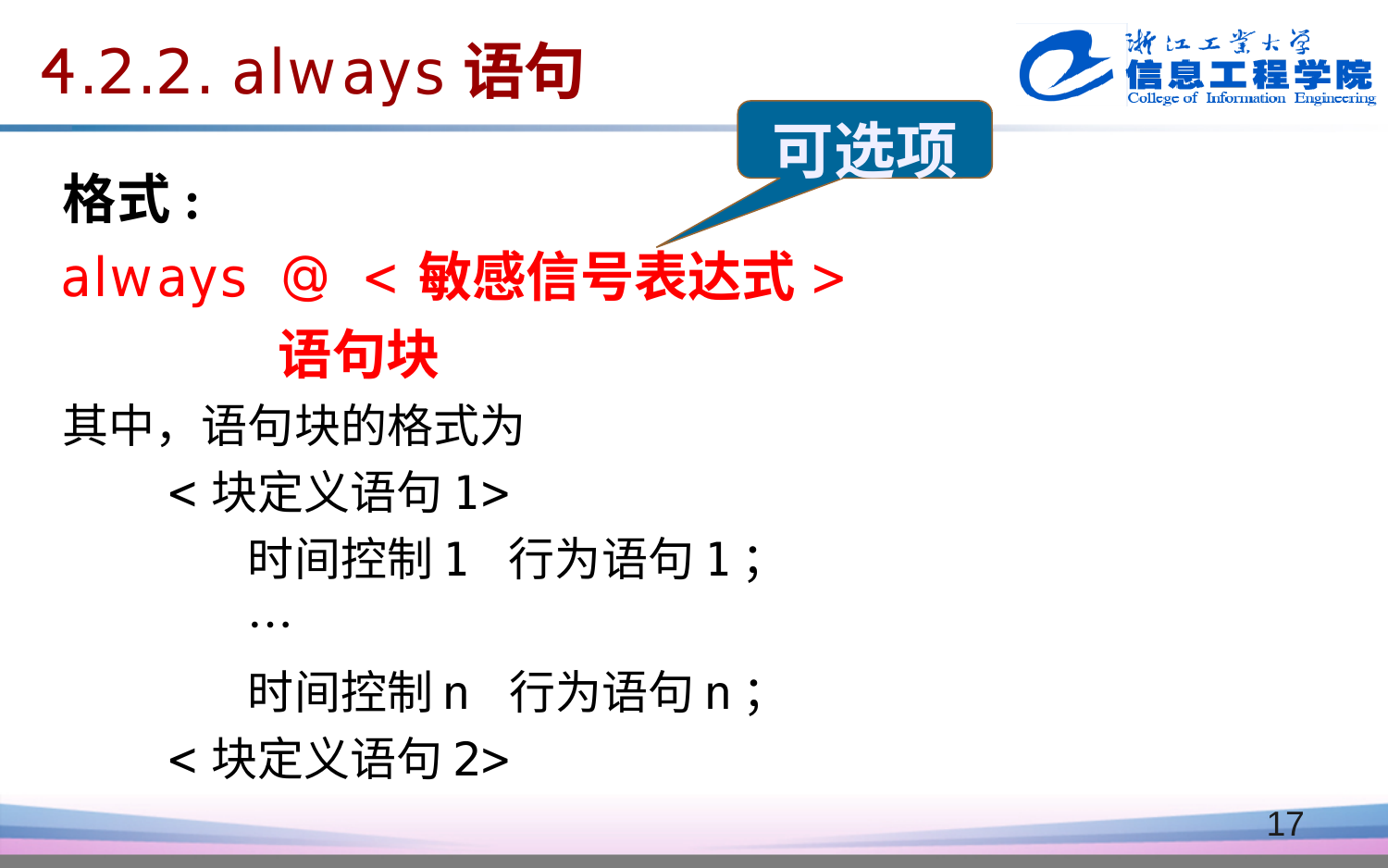

4.2.2. always语句
可选项
格式:
always  @  <敏感信号表达式>
　　　　语句块
其中，语句块的格式为
　　<块定义语句1>
　　　　时间控制1  行为语句1；
　　　　…
　　　　时间控制n  行为语句n；
　　<块定义语句2>
17